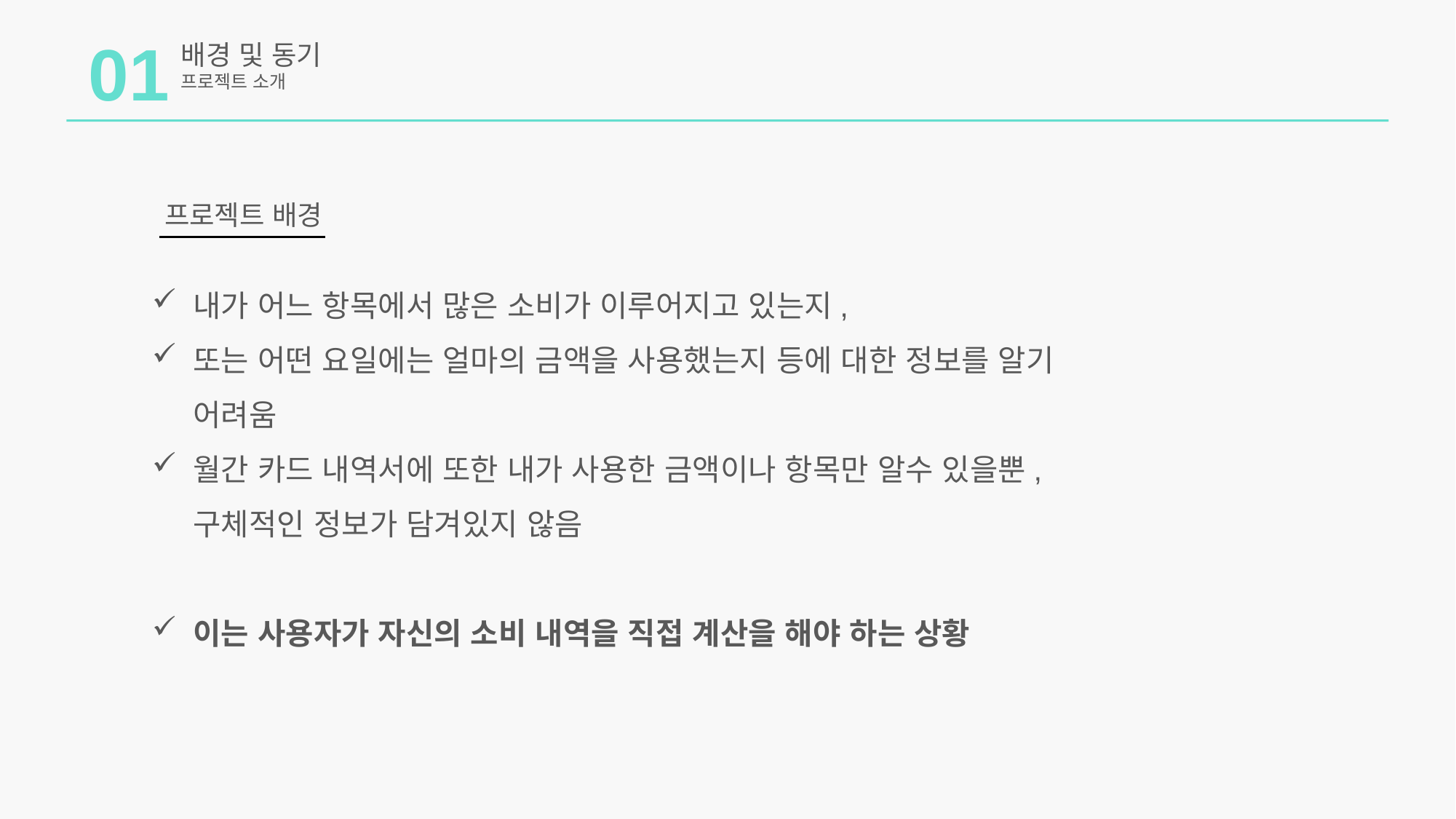

01
배경 및 동기
프로젝트 소개

프로젝트 배경
내가 어느 항목에서 많은 소비가 이루어지고 있는지,
또는 어떤 요일에는 얼마의 금액을 사용했는지 등에 대한 정보를 알기 어려움
월간 카드 내역서에 또한 내가 사용한 금액이나 항목만 알수 있을뿐,
구체적인 정보가 담겨있지 않음

이는 사용자가 자신의 소비 내역을 직접 계산을 해야 하는 상황